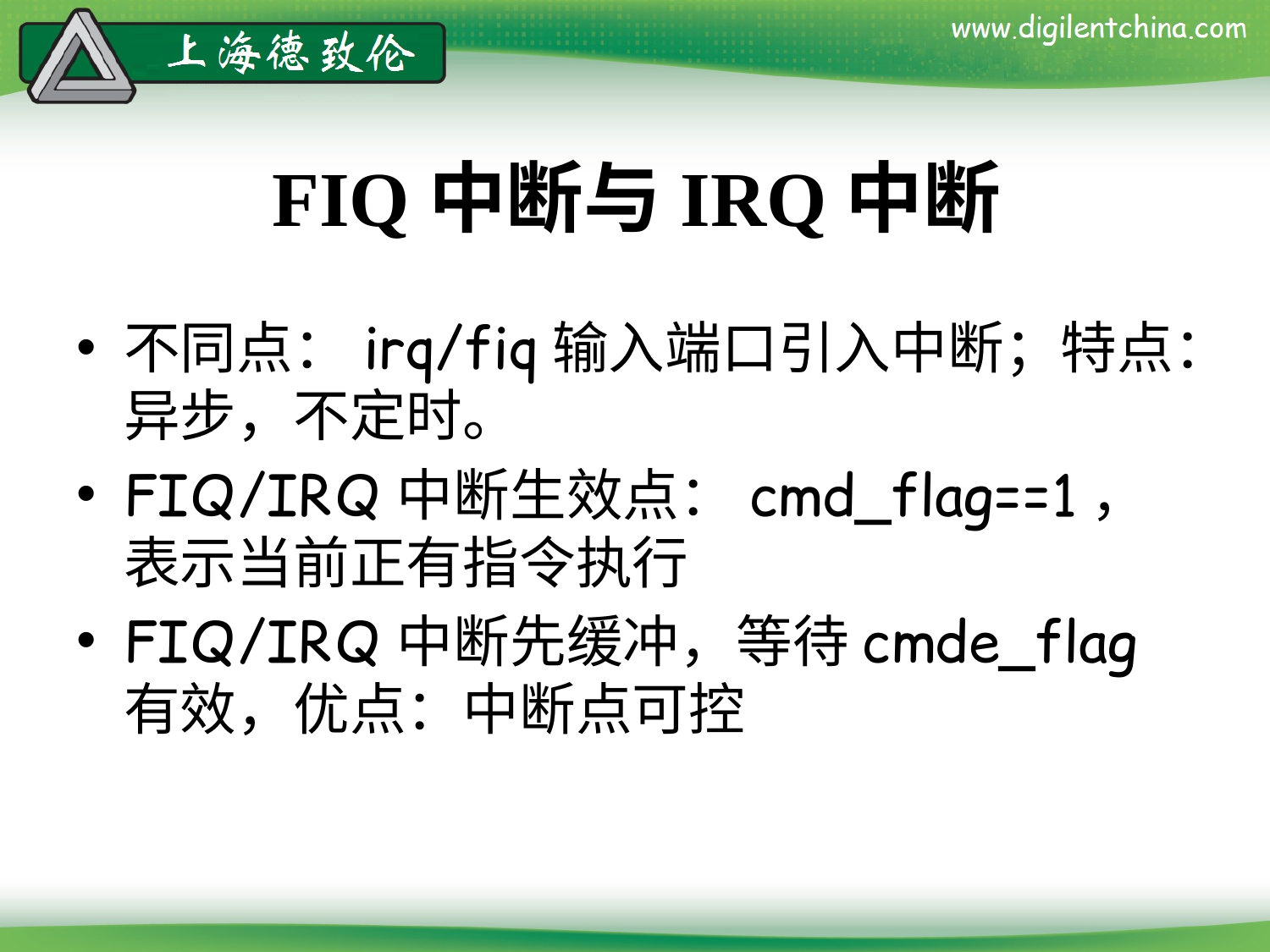

# FIQ中断与IRQ中断
不同点：irq/fiq输入端口引入中断；特点：异步，不定时。
FIQ/IRQ中断生效点：cmd_flag==1，表示当前正有指令执行
FIQ/IRQ中断先缓冲，等待cmde_flag有效，优点：中断点可控